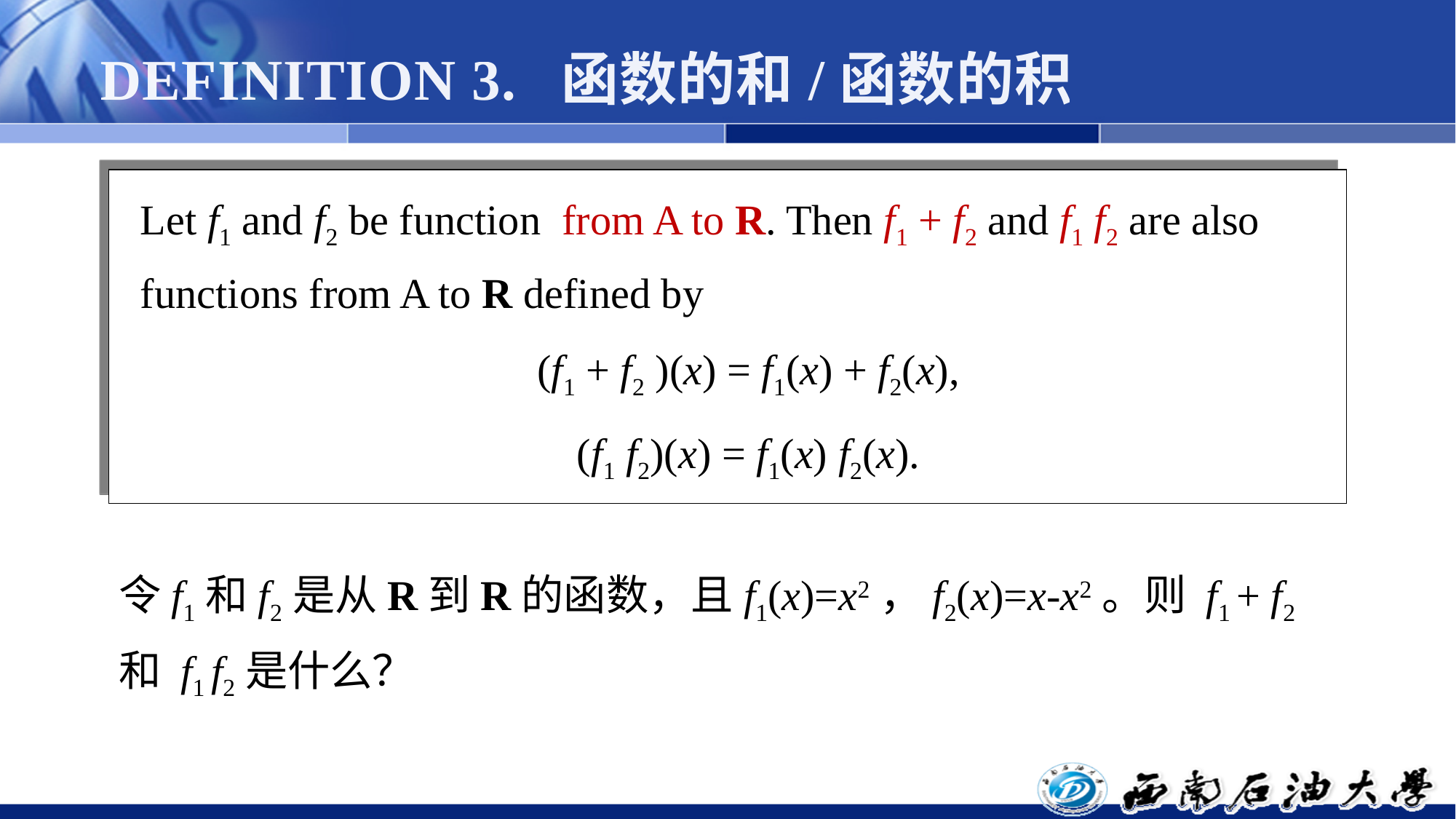

# DEFINITION 3.  函数的和/函数的积
Let f1 and f2 be function  from A to R. Then f1 + f2 and f1 f2 are also functions from A to R defined by
  (f1 + f2 )(x) = f1(x) + f2(x),
  (f1 f2)(x) = f1(x) f2(x).
令f1和f2是从R到R的函数，且f1(x)=x2，f2(x)=x-x2。则 f1 + f2 和 f1 f2是什么？